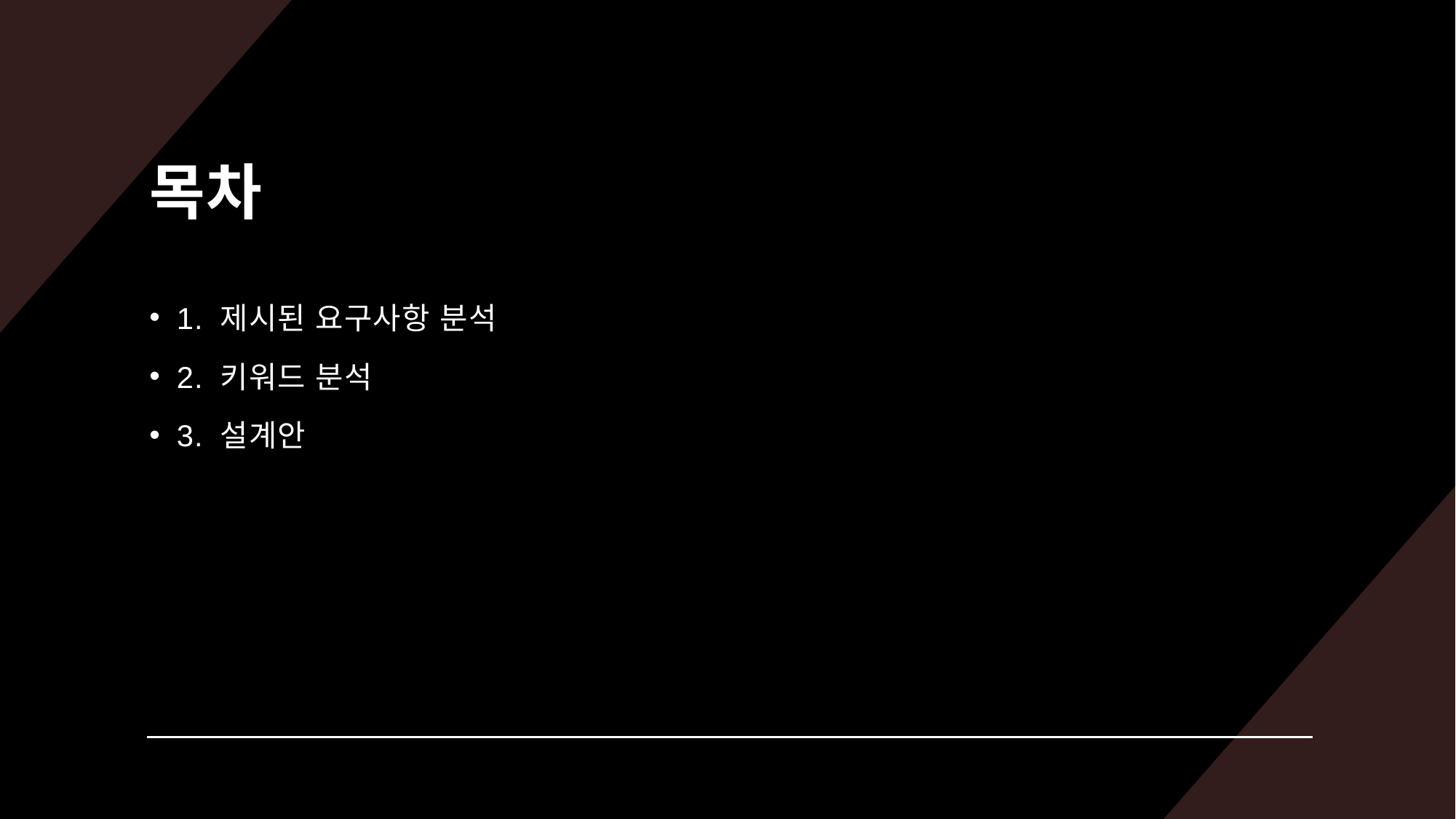

# 목차
1. 제시된 요구사항 분석
2. 키워드 분석
3. 설계안